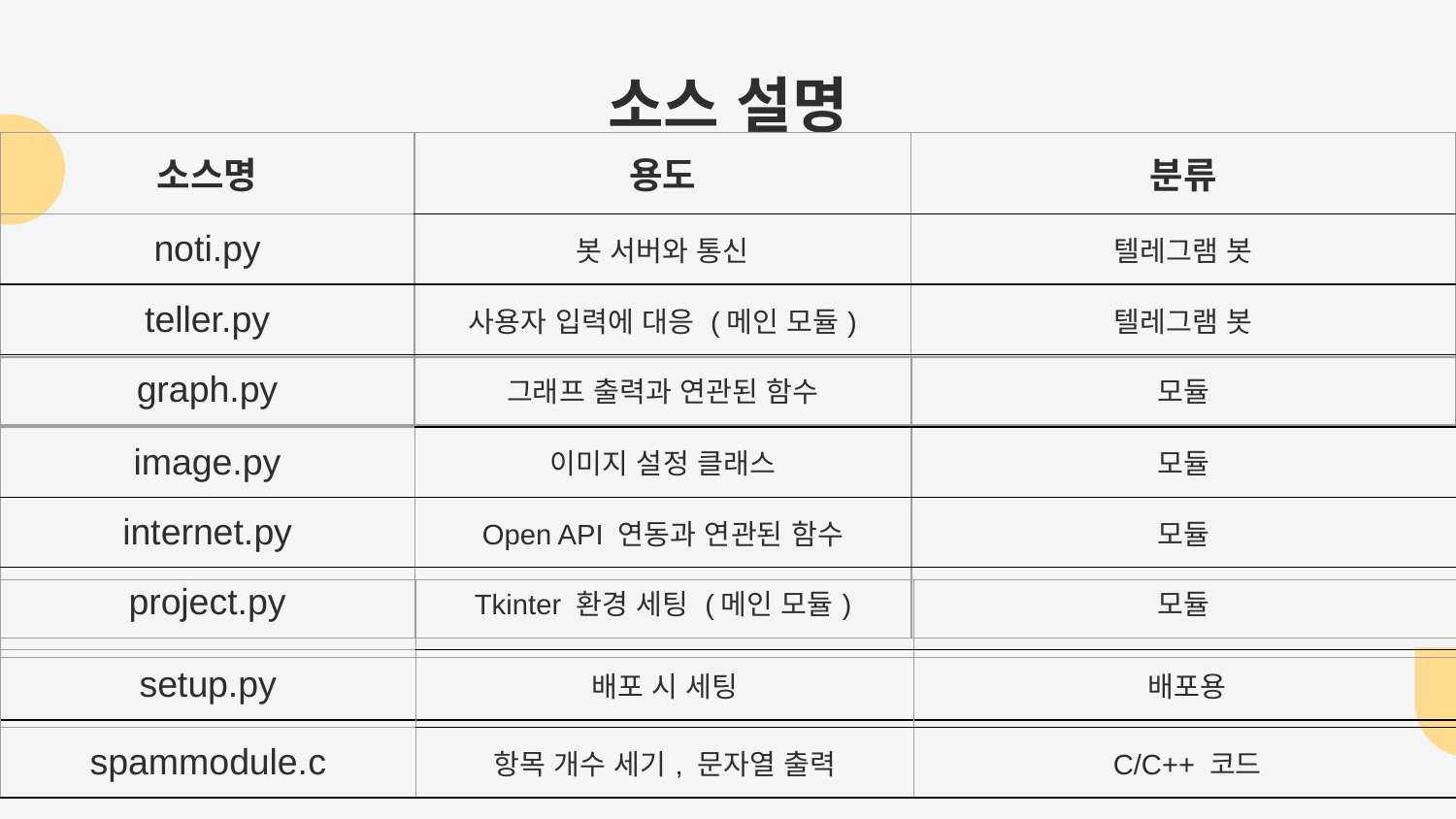

# 소스 설명
| 소스명 | 용도 | 분류 |
| --- | --- | --- |
| noti.py | 봇 서버와 통신 | 텔레그램 봇 |
| teller.py | 사용자 입력에 대응 (메인 모듈) | 텔레그램 봇 |
| graph.py | 그래프 출력과 연관된 함수 | 모듈 |
|  |  |  |
| --- | --- | --- |
| image.py | 이미지 설정 클래스 | 모듈 |
| internet.py | Open API 연동과 연관된 함수 | 모듈 |
| project.py | Tkinter 환경 세팅 (메인 모듈) | 모듈 |
|  |  |  |
| --- | --- | --- |
| setup.py | 배포 시 세팅 | 배포용 |
|  |  |  |
| --- | --- | --- |
| spammodule.c | 항목 개수 세기, 문자열 출력 | C/C++ 코드 |